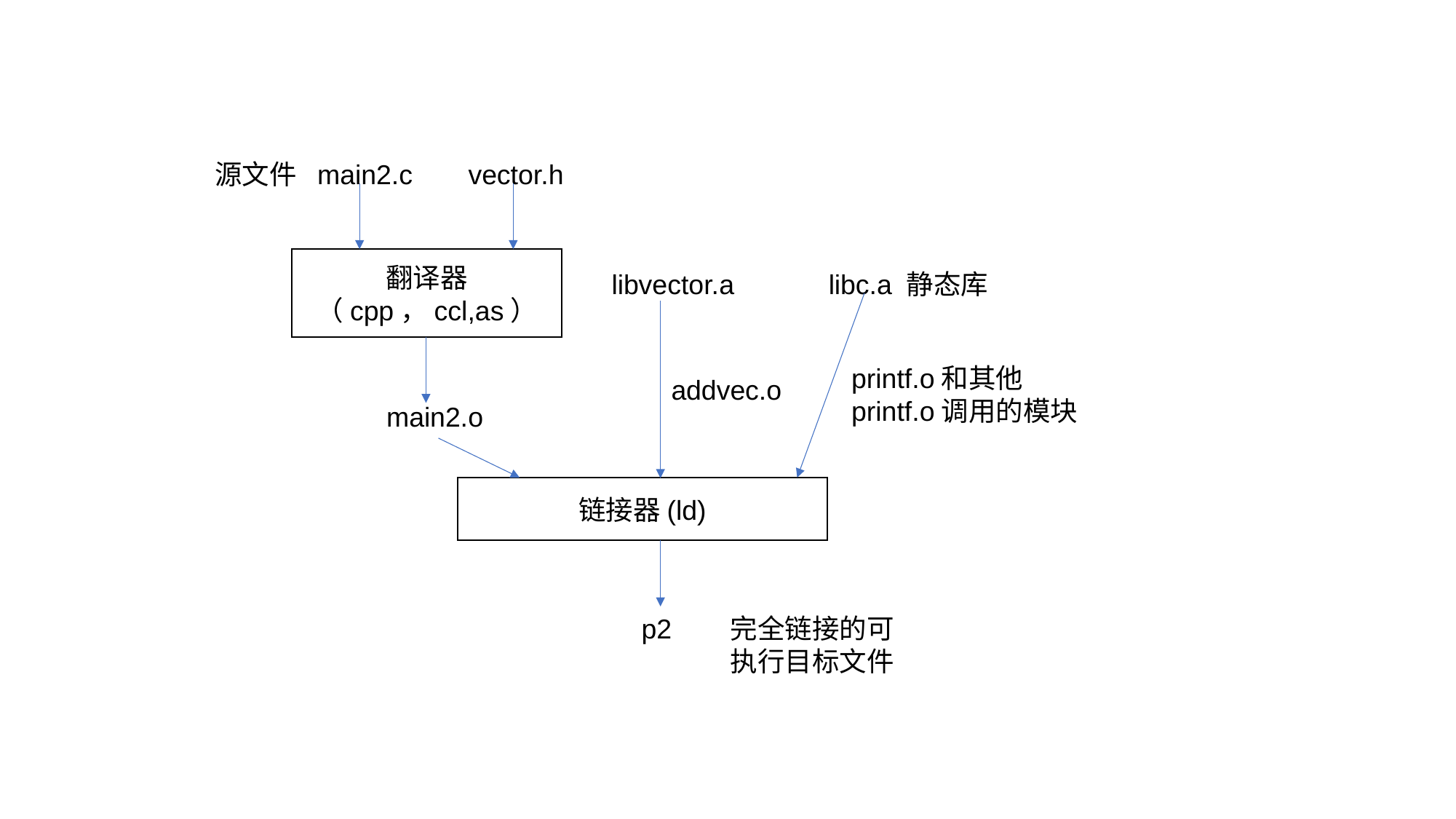

源文件
main2.c
vector.h
翻译器
（cpp，ccl,as）
libvector.a
libc.a 静态库
printf.o和其他
printf.o调用的模块
addvec.o
main2.o
链接器(ld)
完全链接的可执行目标文件
p2